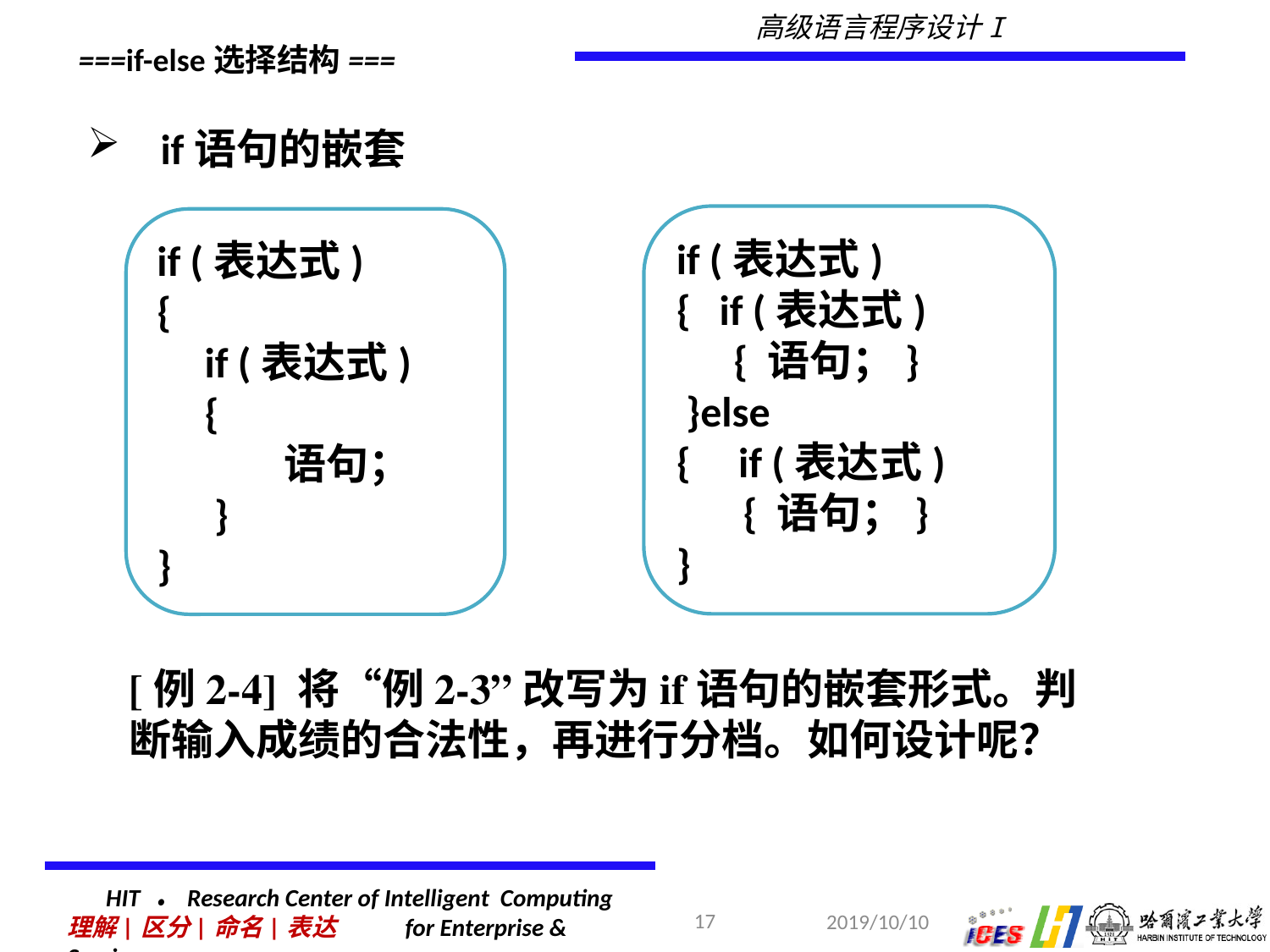

===if-else选择结构===
 if语句的嵌套
if (表达式)
{   if (表达式)
      { 语句；}
 }else
{     if (表达式)
       { 语句；}
}
if (表达式)
{
     if (表达式)
     {
	语句；
      }
}
[例2-4] 将“例2-3”改写为if语句的嵌套形式。判断输入成绩的合法性，再进行分档。如何设计呢？
2019/10/10
17